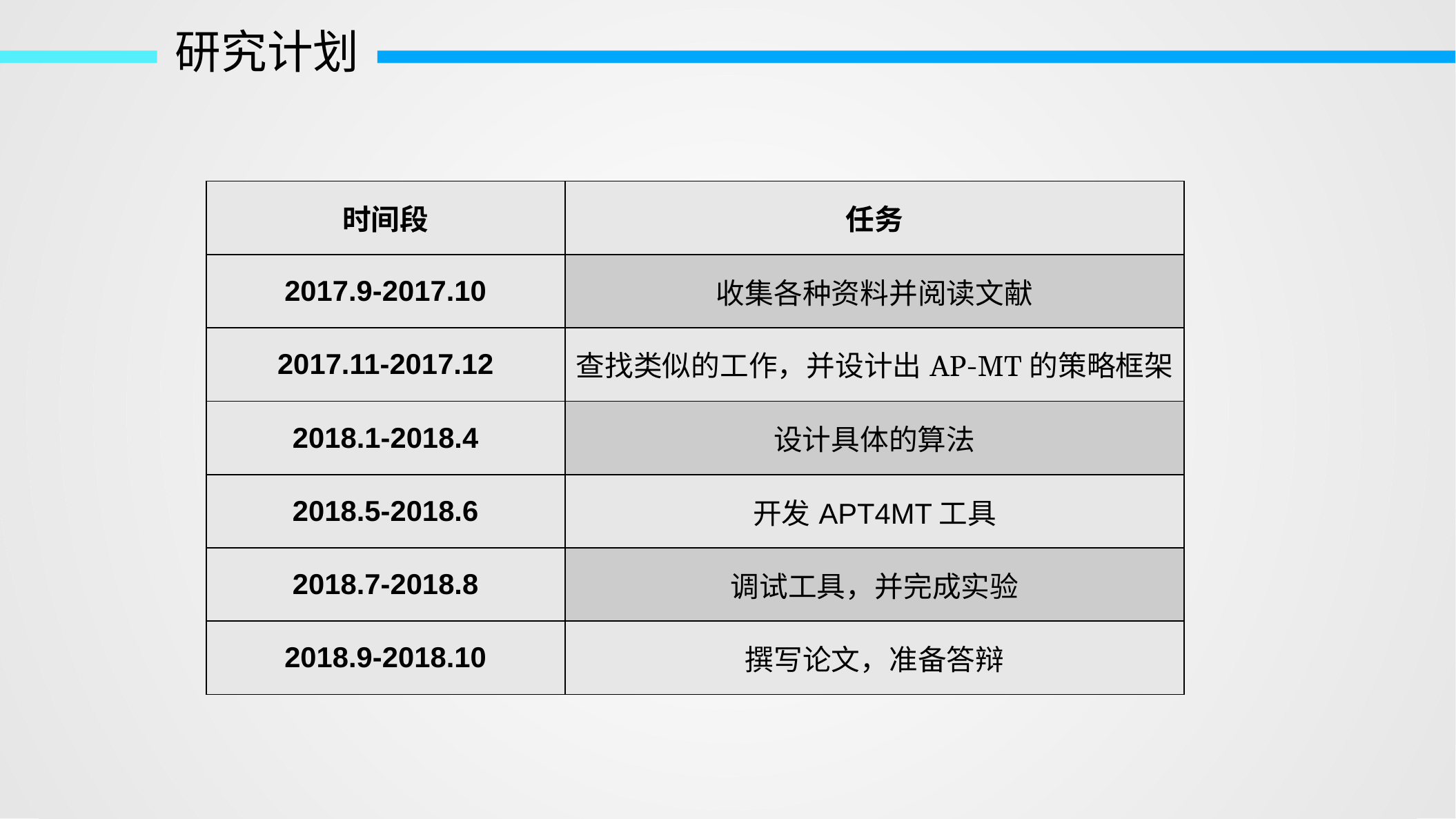

研究计划

| 时间段 | 任务 |
| --- | --- |
| 2017.9-2017.10 | 收集各种资料并阅读文献 |
| 2017.11-2017.12 | 查找类似的工作，并设计出AP-MT的策略框架 |
| 2018.1-2018.4 | 设计具体的算法 |
| 2018.5-2018.6 | 开发APT4MT工具 |
| 2018.7-2018.8 | 调试工具，并完成实验 |
| 2018.9-2018.10 | 撰写论文，准备答辩 |